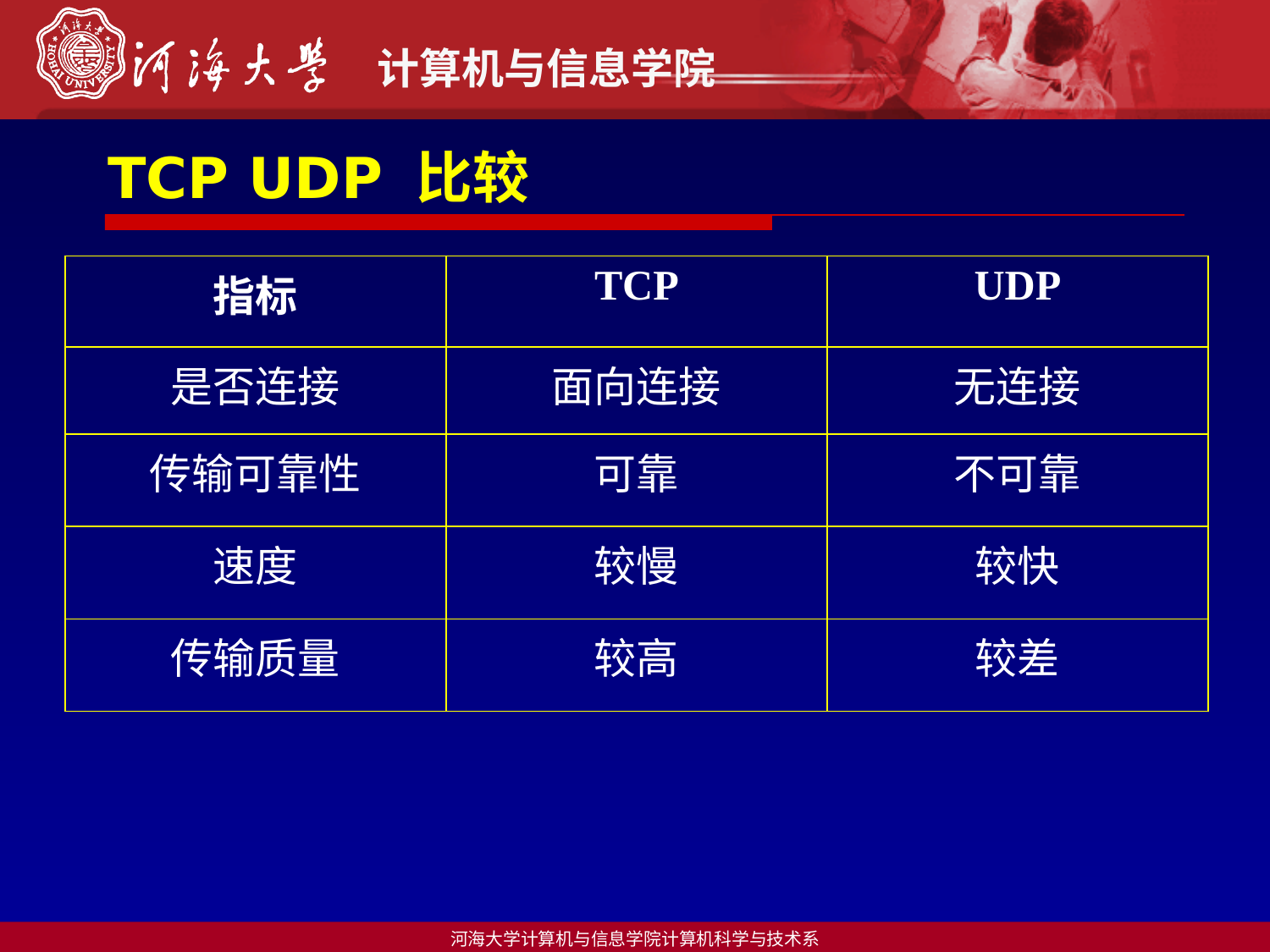

TCP UDP 比较
| 指标 | TCP | UDP |
| --- | --- | --- |
| 是否连接 | 面向连接 | 无连接 |
| 传输可靠性 | 可靠 | 不可靠 |
| 速度 | 较慢 | 较快 |
| 传输质量 | 较高 | 较差 |